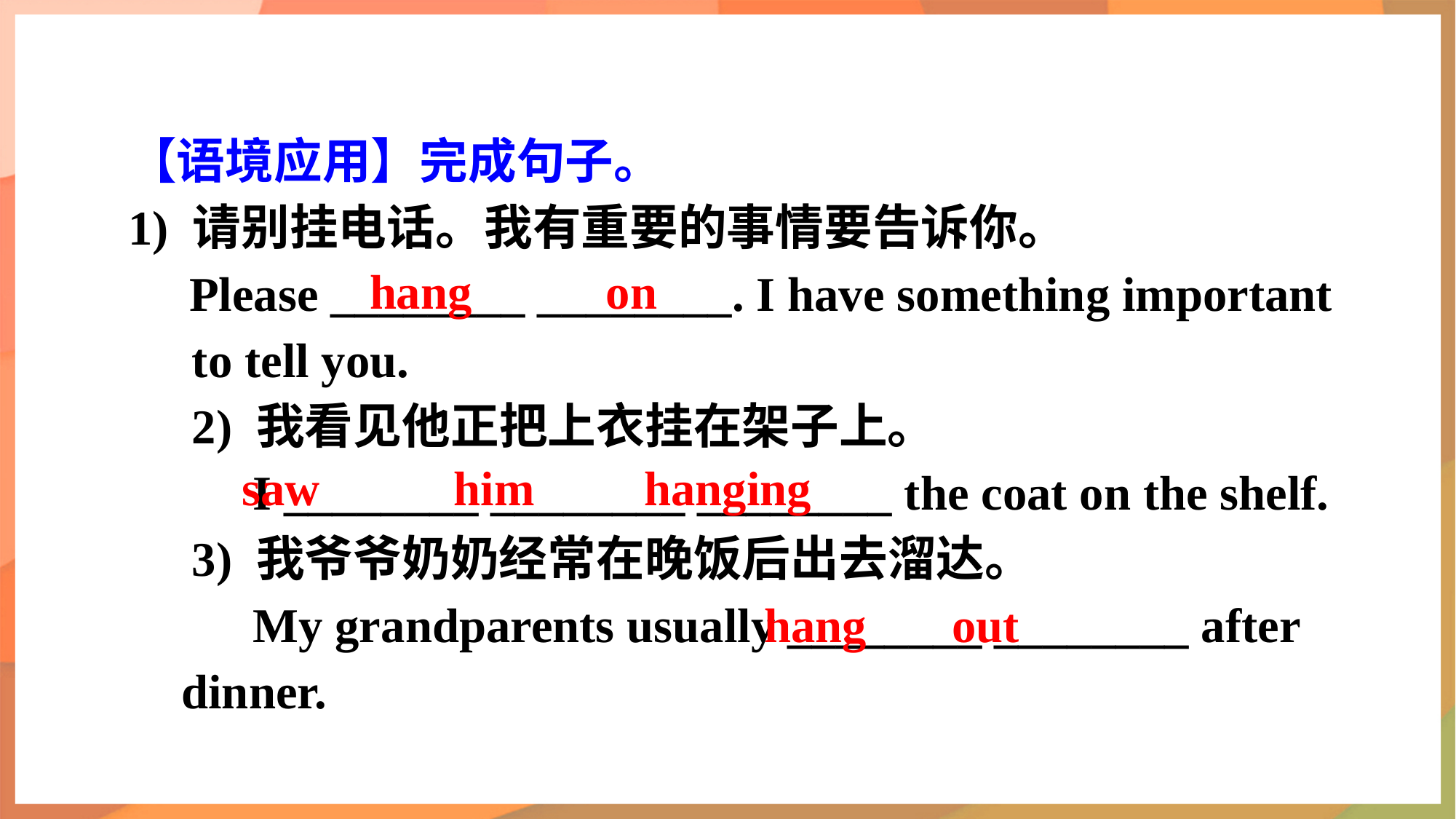

【语境应用】完成句子。
1) 请别挂电话。我有重要的事情要告诉你。
     Please ________ ________. I have something important
to tell you.
2) 我看见他正把上衣挂在架子上。
     I ________ ________ ________ the coat on the shelf.
3) 我爷爷奶奶经常在晚饭后出去溜达。
     My grandparents usually ________ ________ after
dinner.
hang           on
saw           him         hanging
hang       out